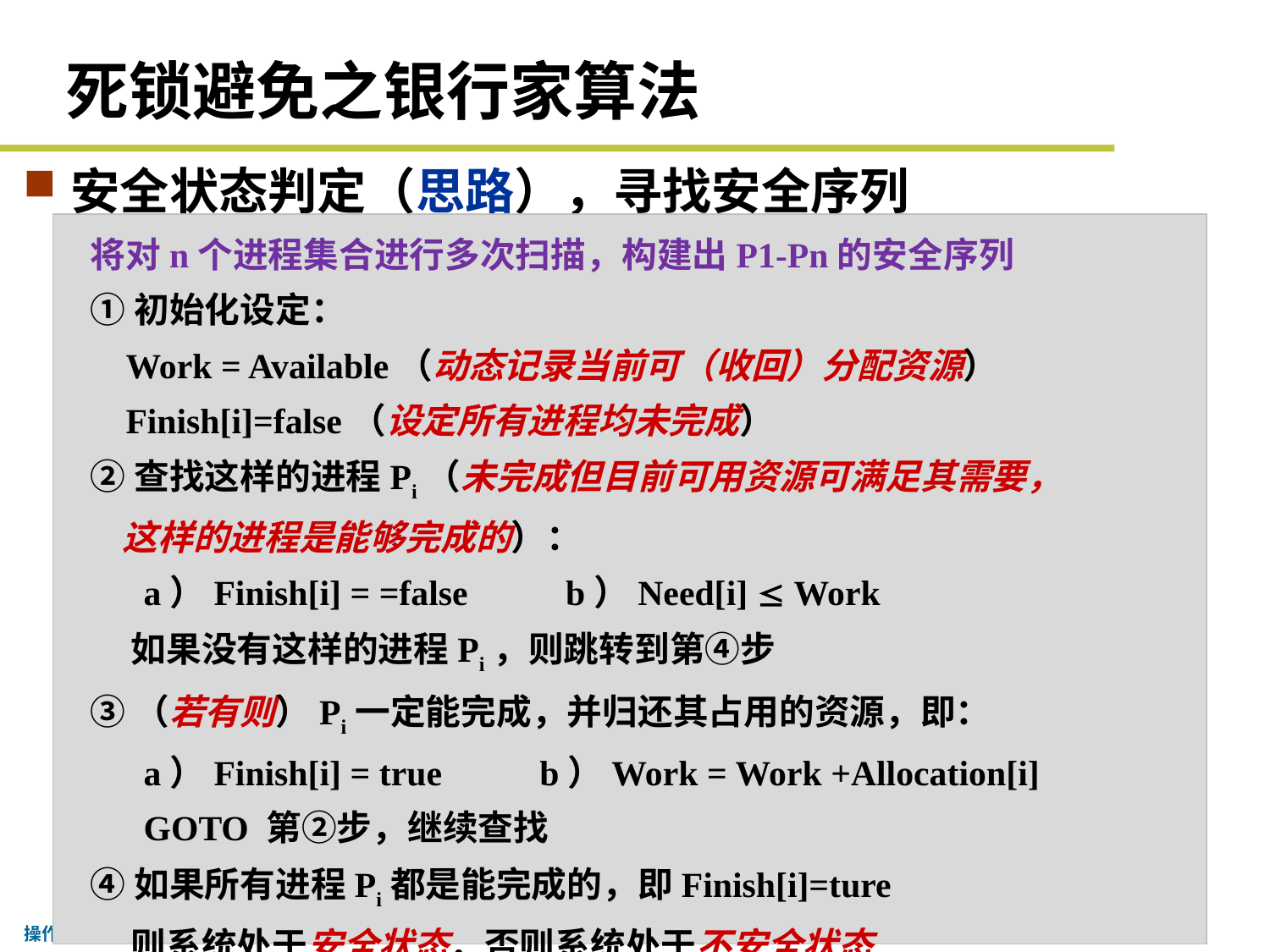

# 死锁避免之银行家算法
安全状态判定（思路），寻找安全序列
将对n个进程集合进行多次扫描，构建出P1-Pn的安全序列
①初始化设定：
    Work = Available（动态记录当前可（收回）分配资源）
    Finish[i]=false（设定所有进程均未完成）
②查找这样的进程Pi（未完成但目前可用资源可满足其需要，
    这样的进程是能够完成的）：
      a）Finish[i] = =false           b）Need[i] ≤ Work
    如果没有这样的进程Pi，则跳转到第④步
③（若有则）Pi一定能完成，并归还其占用的资源，即：
      a）Finish[i] = true           b）Work = Work +Allocation[i]
      GOTO 第②步，继续查找
④如果所有进程Pi都是能完成的，即Finish[i]=ture
    则系统处于安全状态，否则系统处于不安全状态